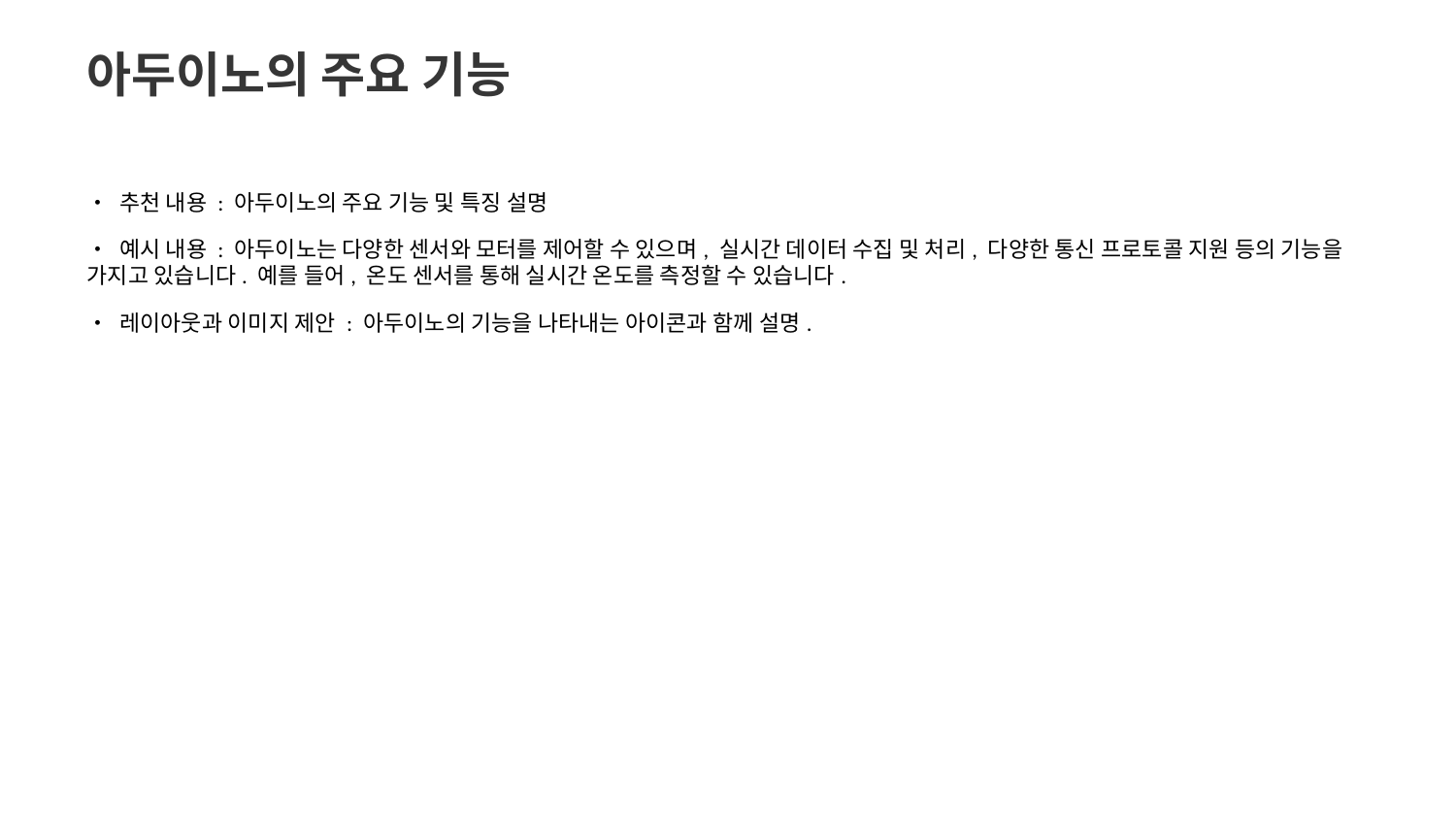

아두이노의 주요 기능
• 추천 내용 : 아두이노의 주요 기능 및 특징 설명
• 예시 내용 : 아두이노는 다양한 센서와 모터를 제어할 수 있으며, 실시간 데이터 수집 및 처리, 다양한 통신 프로토콜 지원 등의 기능을 가지고 있습니다. 예를 들어, 온도 센서를 통해 실시간 온도를 측정할 수 있습니다.
• 레이아웃과 이미지 제안 : 아두이노의 기능을 나타내는 아이콘과 함께 설명.